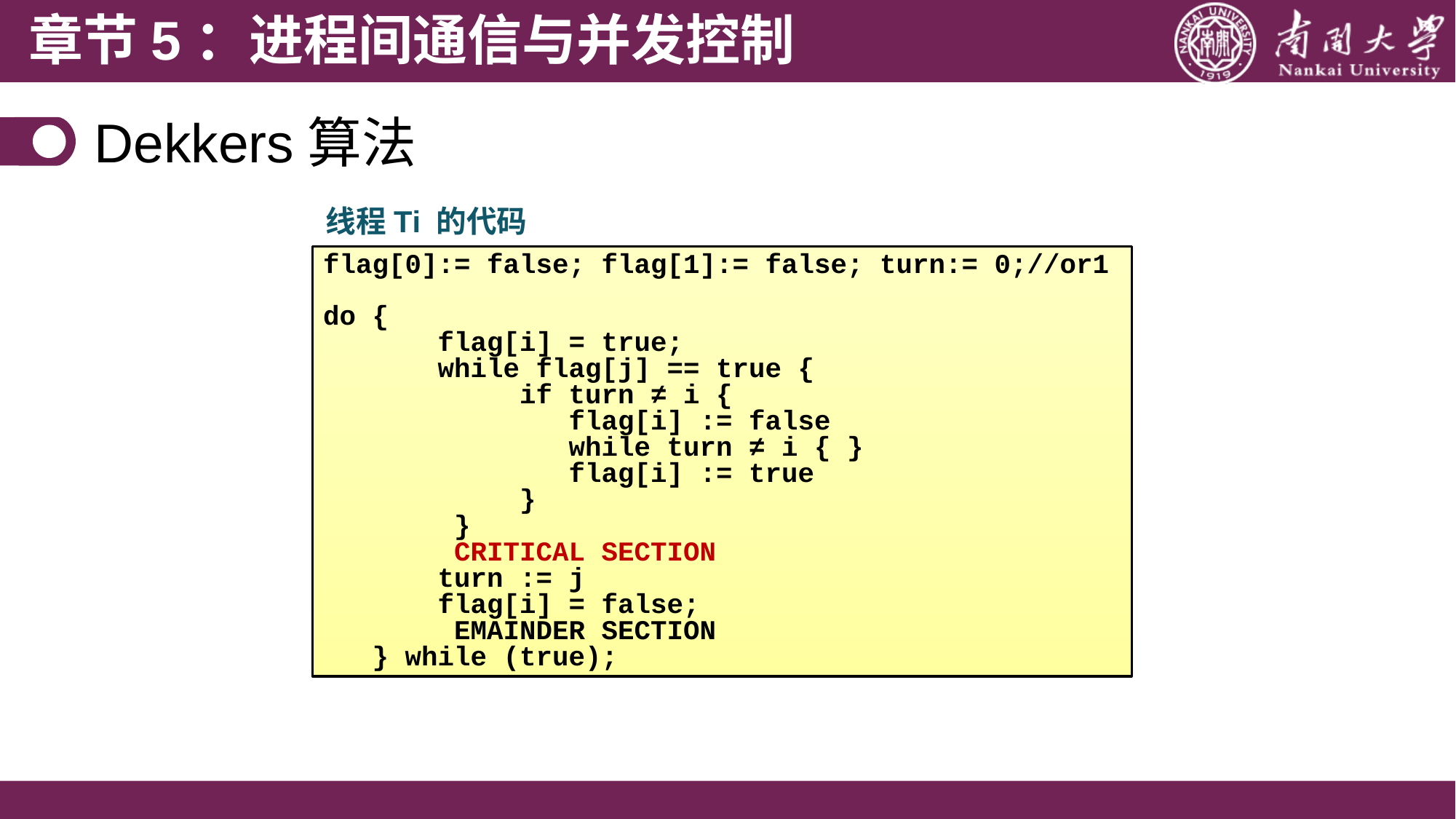

# Dekkers算法
线程Ti 的代码
flag[0]:= false; flag[1]:= false; turn:= 0;//or1

do {
       flag[i] = true;
       while flag[j] == true {
            if turn ≠ i {
               flag[i] := false
               while turn ≠ i { }
               flag[i] := true
            }
        }
        CRITICAL SECTION
       turn := j
       flag[i] = false;
        EMAINDER SECTION
   } while (true);